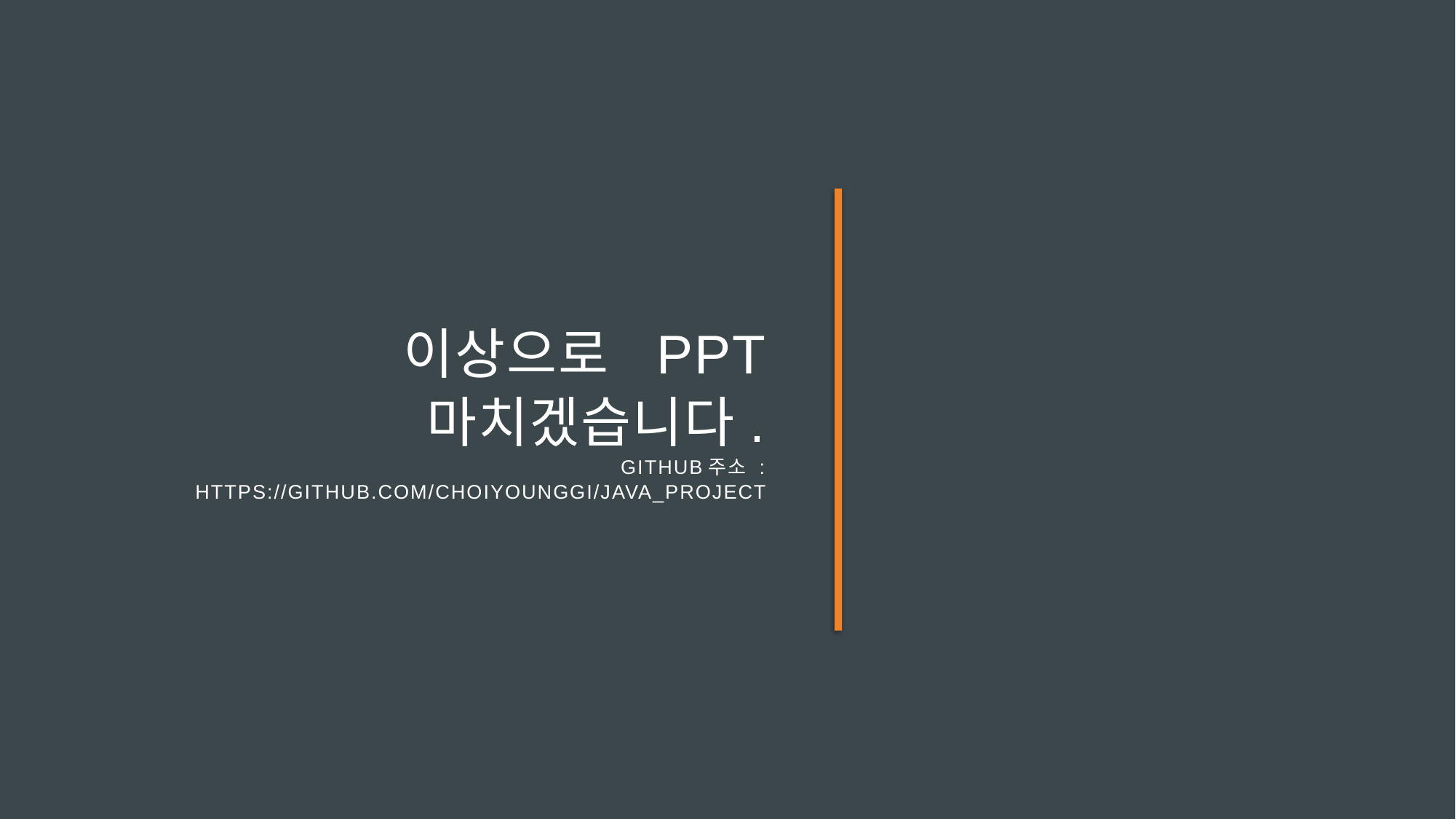

# 이상으로  PPT 마치겠습니다. github주소 : https://github.com/choiyounggi/java_project